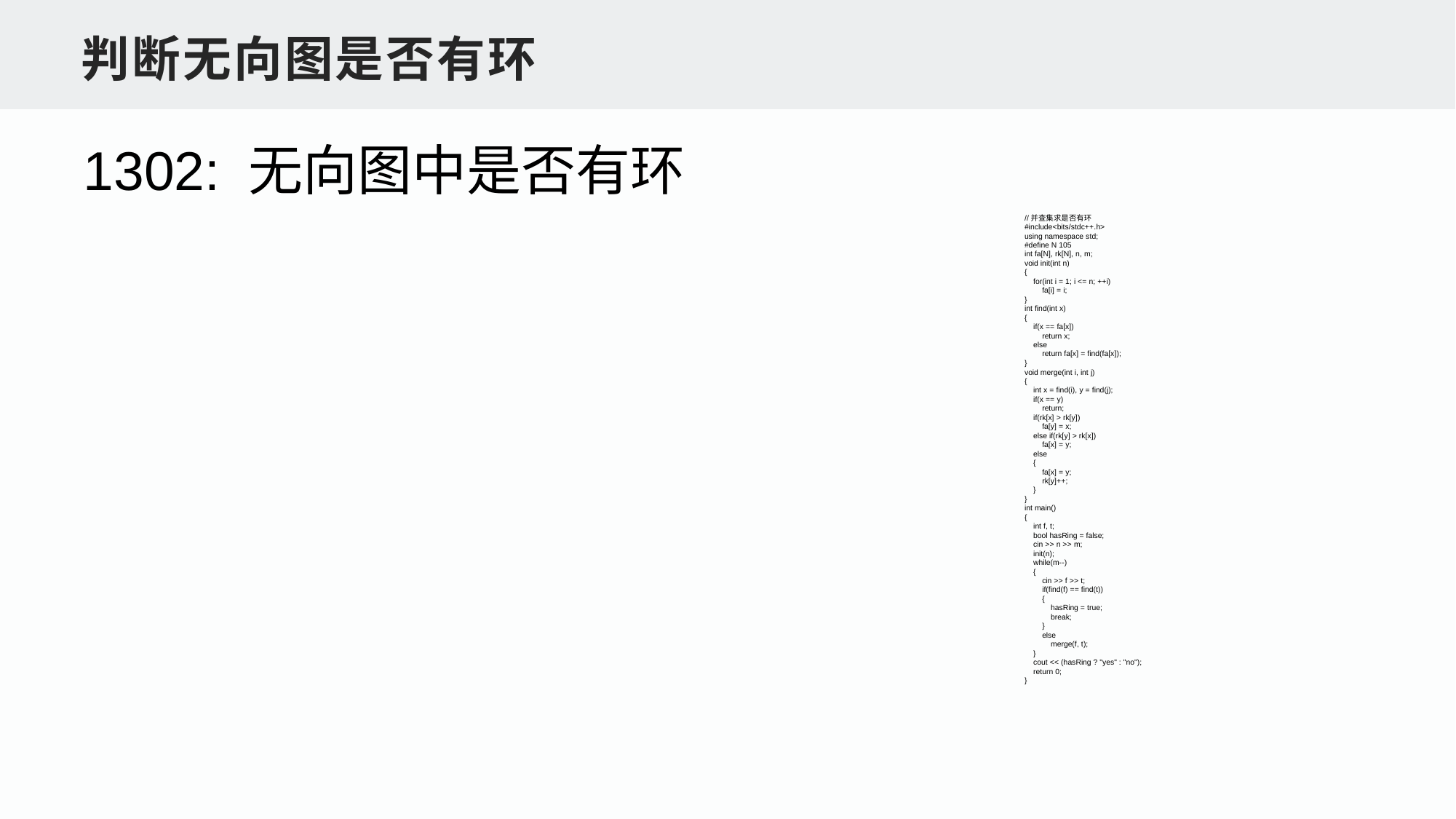

判断无向图是否有环
1302: 无向图中是否有环
//并查集求是否有环
#include<bits/stdc++.h>
using namespace std;
#define N 105
int fa[N], rk[N], n, m;
void init(int n)
{
    for(int i = 1; i <= n; ++i)
        fa[i] = i;
}
int find(int x)
{
    if(x == fa[x])
        return x;
    else
        return fa[x] = find(fa[x]);
}
void merge(int i, int j)
{
    int x = find(i), y = find(j);
    if(x == y)
        return;
    if(rk[x] > rk[y])
        fa[y] = x;
    else if(rk[y] > rk[x])
        fa[x] = y;
    else
    {
        fa[x] = y;
        rk[y]++;
    }
}
int main()
{
    int f, t;
    bool hasRing = false;
    cin >> n >> m;
    init(n);
    while(m--)
    {
        cin >> f >> t;
        if(find(f) == find(t))
        {
            hasRing = true;
            break;
        }
        else
            merge(f, t);
    }
    cout << (hasRing ? "yes" : "no");
    return 0;
}
28